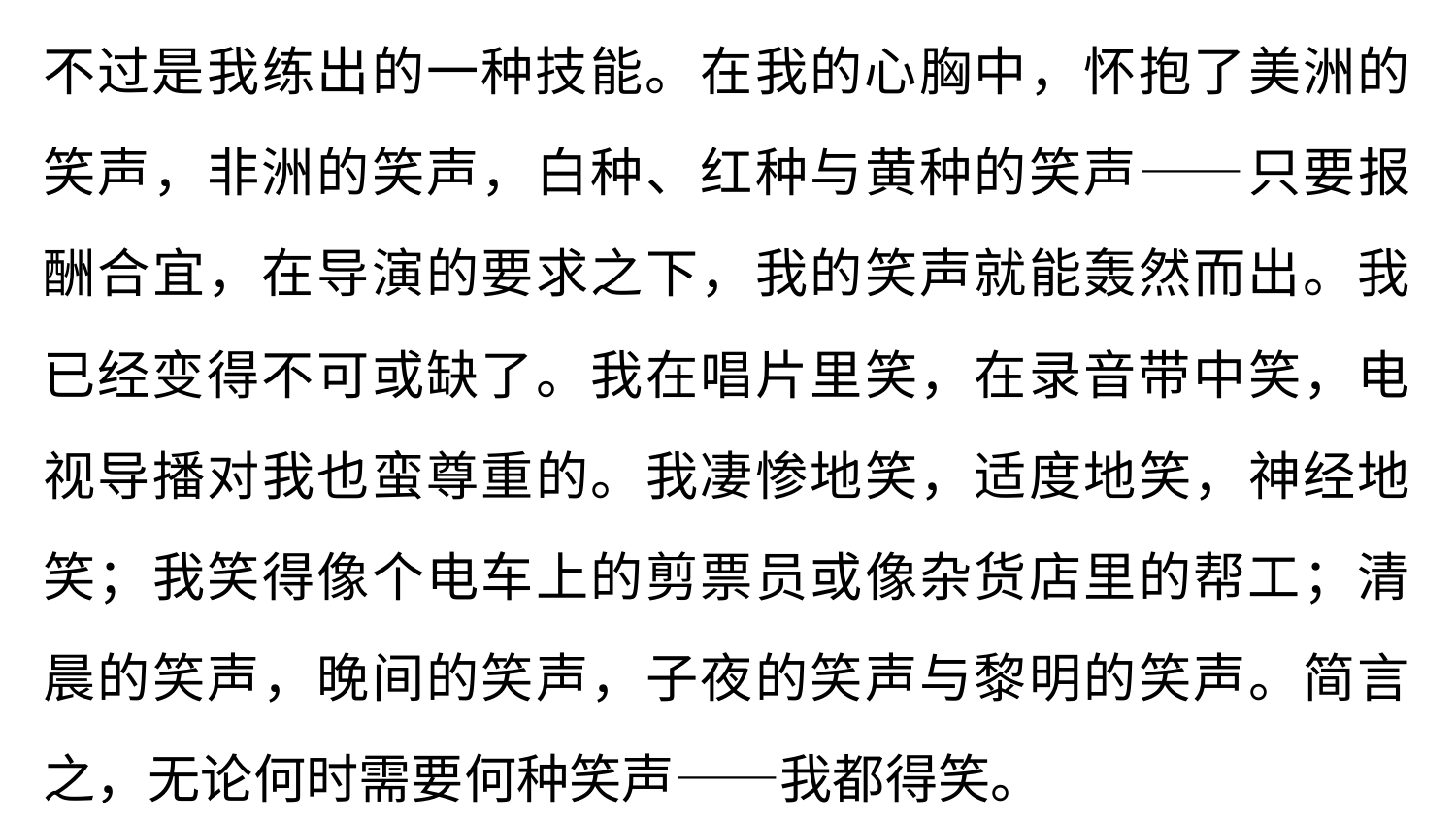

不过是我练出的一种技能。在我的心胸中，怀抱了美洲的笑声，非洲的笑声，白种、红种与黄种的笑声——只要报酬合宜，在导演的要求之下，我的笑声就能轰然而出。我已经变得不可或缺了。我在唱片里笑，在录音带中笑，电视导播对我也蛮尊重的。我凄惨地笑，适度地笑，神经地笑；我笑得像个电车上的剪票员或像杂货店里的帮工；清晨的笑声，晚间的笑声，子夜的笑声与黎明的笑声。简言之，无论何时需要何种笑声——我都得笑。